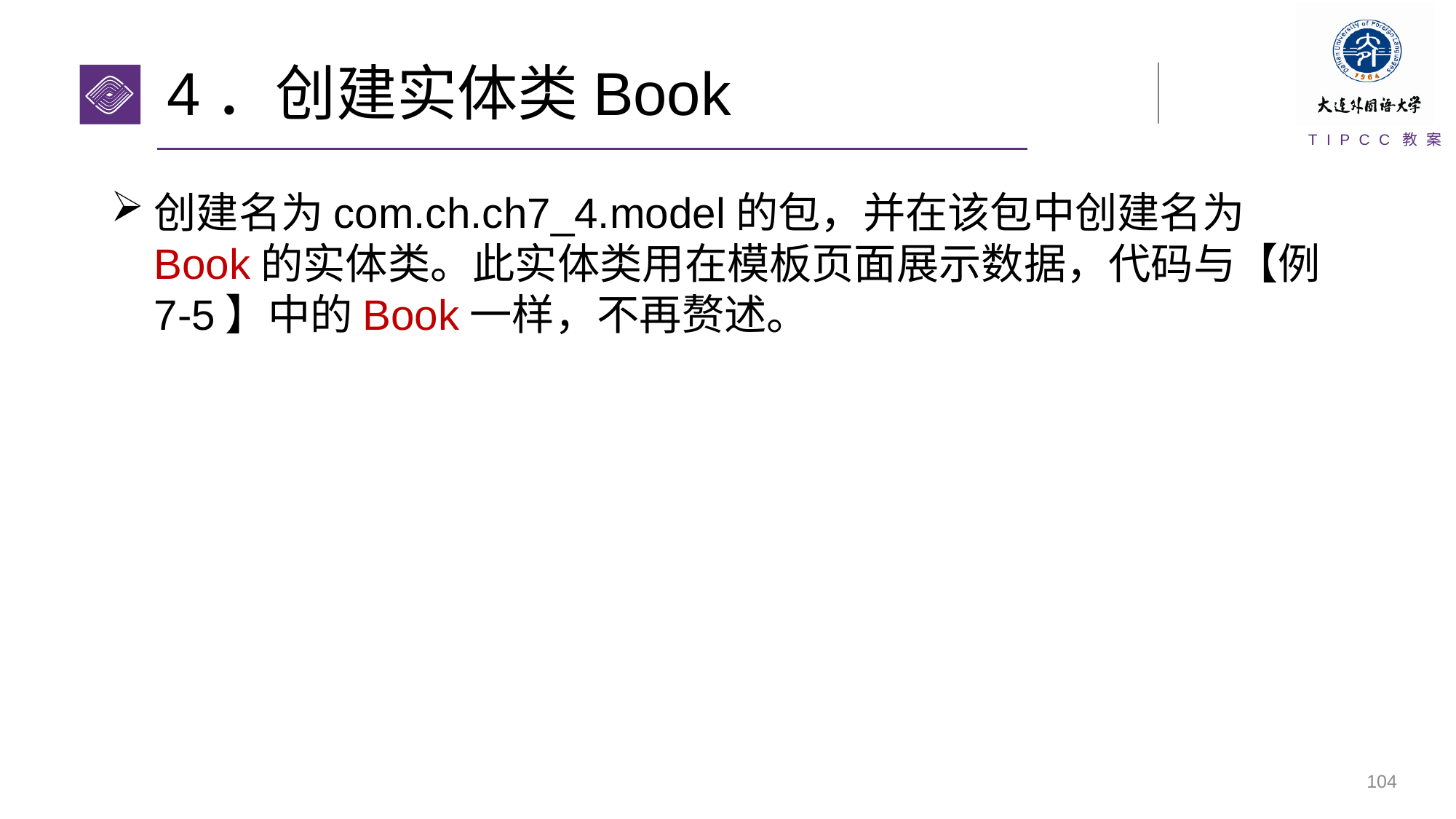

# 4．创建实体类Book
创建名为com.ch.ch7_4.model的包，并在该包中创建名为Book的实体类。此实体类用在模板页面展示数据，代码与【例7-5】中的Book一样，不再赘述。
104